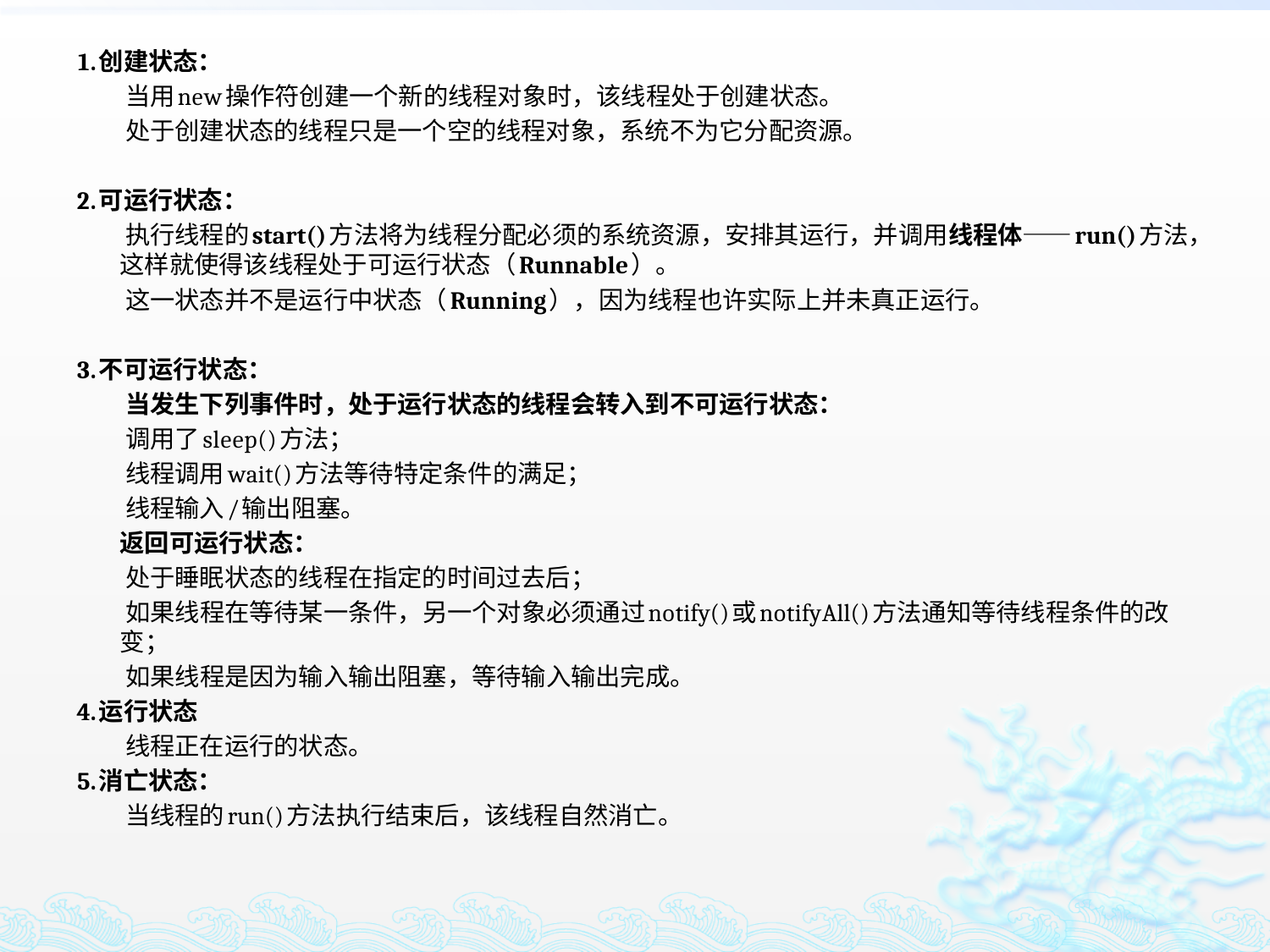

1.创建状态：
　　当用new操作符创建一个新的线程对象时，该线程处于创建状态。
　　处于创建状态的线程只是一个空的线程对象，系统不为它分配资源。

2.可运行状态：
　　执行线程的start()方法将为线程分配必须的系统资源，安排其运行，并调用线程体——run()方法，这样就使得该线程处于可运行状态（Runnable）。
　　这一状态并不是运行中状态（Running），因为线程也许实际上并未真正运行。

3.不可运行状态：
　　当发生下列事件时，处于运行状态的线程会转入到不可运行状态：
　　调用了sleep()方法；
　　线程调用wait()方法等待特定条件的满足；
　	 线程输入/输出阻塞。
　	返回可运行状态：
　　处于睡眠状态的线程在指定的时间过去后；
　　如果线程在等待某一条件，另一个对象必须通过notify()或notifyAll()方法通知等待线程条件的改变；
　　如果线程是因为输入输出阻塞，等待输入输出完成。
4.运行状态
　　线程正在运行的状态。
5.消亡状态：
　　当线程的run()方法执行结束后，该线程自然消亡。